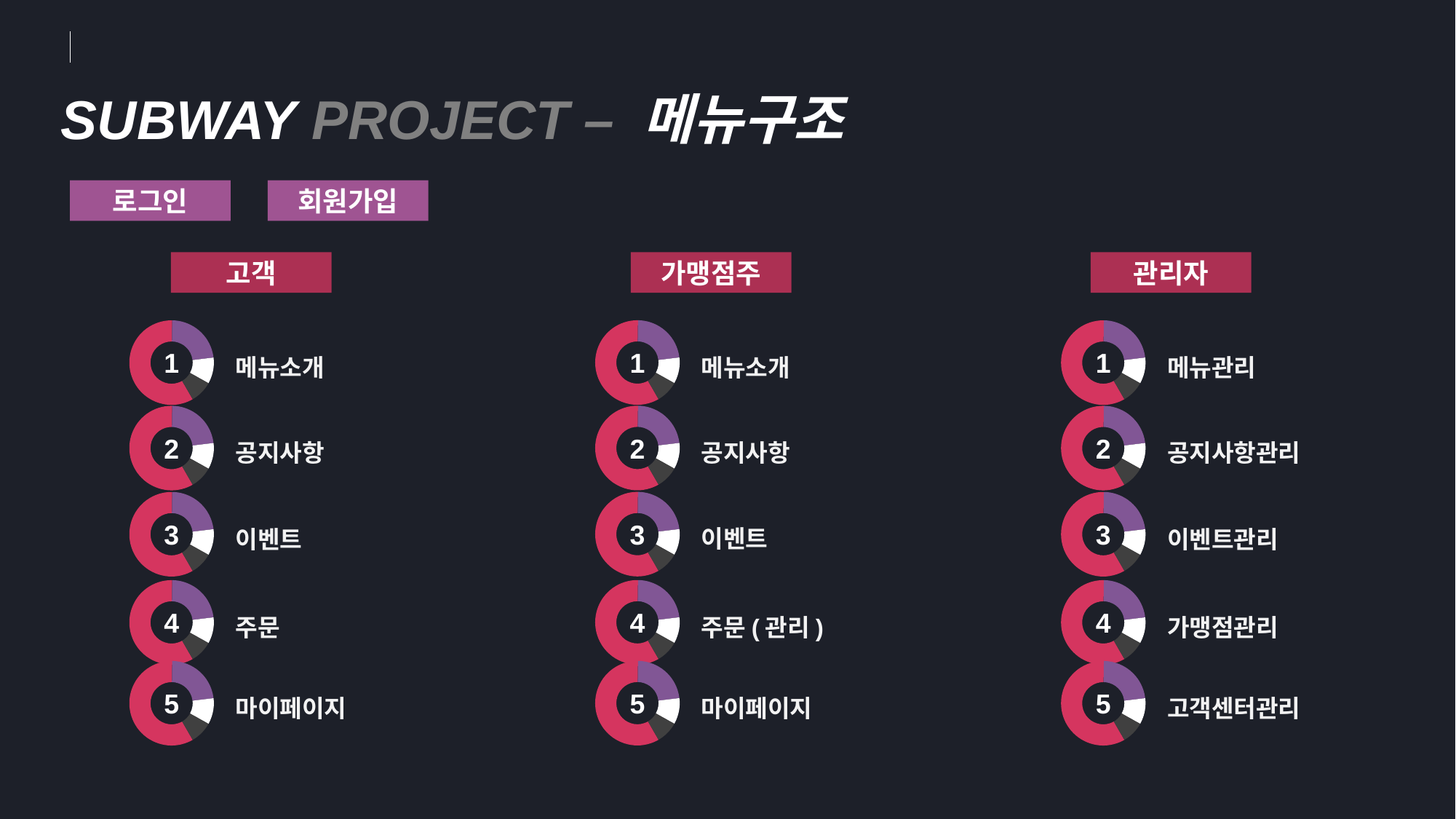

SUBWAY PROJECT – 메뉴구조
로그인
회원가입

고객
가맹점주
관리자

### Chart

| Category | 판매 |
|---|---|
| 1분기 | 8.2 |
| 2분기 | 3.2 |
| 3분기 | 1.4 |
| 4분기 | 1.2 |

### Chart

| Category | 판매 |
|---|---|
| 1분기 | 8.2 |
| 2분기 | 3.2 |
| 3분기 | 1.4 |
| 4분기 | 1.2 |

### Chart

| Category | 판매 |
|---|---|
| 1분기 | 8.2 |
| 2분기 | 3.2 |
| 3분기 | 1.4 |
| 4분기 | 1.2 |
메뉴소개
메뉴소개
메뉴관리
1
1
1

### Chart

| Category | 판매 |
|---|---|
| 1분기 | 8.2 |
| 2분기 | 3.2 |
| 3분기 | 1.4 |
| 4분기 | 1.2 |

### Chart

| Category | 판매 |
|---|---|
| 1분기 | 8.2 |
| 2분기 | 3.2 |
| 3분기 | 1.4 |
| 4분기 | 1.2 |

### Chart

| Category | 판매 |
|---|---|
| 1분기 | 8.2 |
| 2분기 | 3.2 |
| 3분기 | 1.4 |
| 4분기 | 1.2 |
공지사항
공지사항
공지사항관리
2
2
2

### Chart

| Category | 판매 |
|---|---|
| 1분기 | 8.2 |
| 2분기 | 3.2 |
| 3분기 | 1.4 |
| 4분기 | 1.2 |

### Chart

| Category | 판매 |
|---|---|
| 1분기 | 8.2 |
| 2분기 | 3.2 |
| 3분기 | 1.4 |
| 4분기 | 1.2 |

### Chart

| Category | 판매 |
|---|---|
| 1분기 | 8.2 |
| 2분기 | 3.2 |
| 3분기 | 1.4 |
| 4분기 | 1.2 |
이벤트
이벤트
이벤트관리
3
3
3

### Chart

| Category | 판매 |
|---|---|
| 1분기 | 8.2 |
| 2분기 | 3.2 |
| 3분기 | 1.4 |
| 4분기 | 1.2 |

### Chart

| Category | 판매 |
|---|---|
| 1분기 | 8.2 |
| 2분기 | 3.2 |
| 3분기 | 1.4 |
| 4분기 | 1.2 |

### Chart

| Category | 판매 |
|---|---|
| 1분기 | 8.2 |
| 2분기 | 3.2 |
| 3분기 | 1.4 |
| 4분기 | 1.2 |
주문(관리)
주문
가맹점관리
4
4
4

### Chart

| Category | 판매 |
|---|---|
| 1분기 | 8.2 |
| 2분기 | 3.2 |
| 3분기 | 1.4 |
| 4분기 | 1.2 |

### Chart

| Category | 판매 |
|---|---|
| 1분기 | 8.2 |
| 2분기 | 3.2 |
| 3분기 | 1.4 |
| 4분기 | 1.2 |

### Chart

| Category | 판매 |
|---|---|
| 1분기 | 8.2 |
| 2분기 | 3.2 |
| 3분기 | 1.4 |
| 4분기 | 1.2 |
마이페이지
마이페이지
고객센터관리
5
5
5